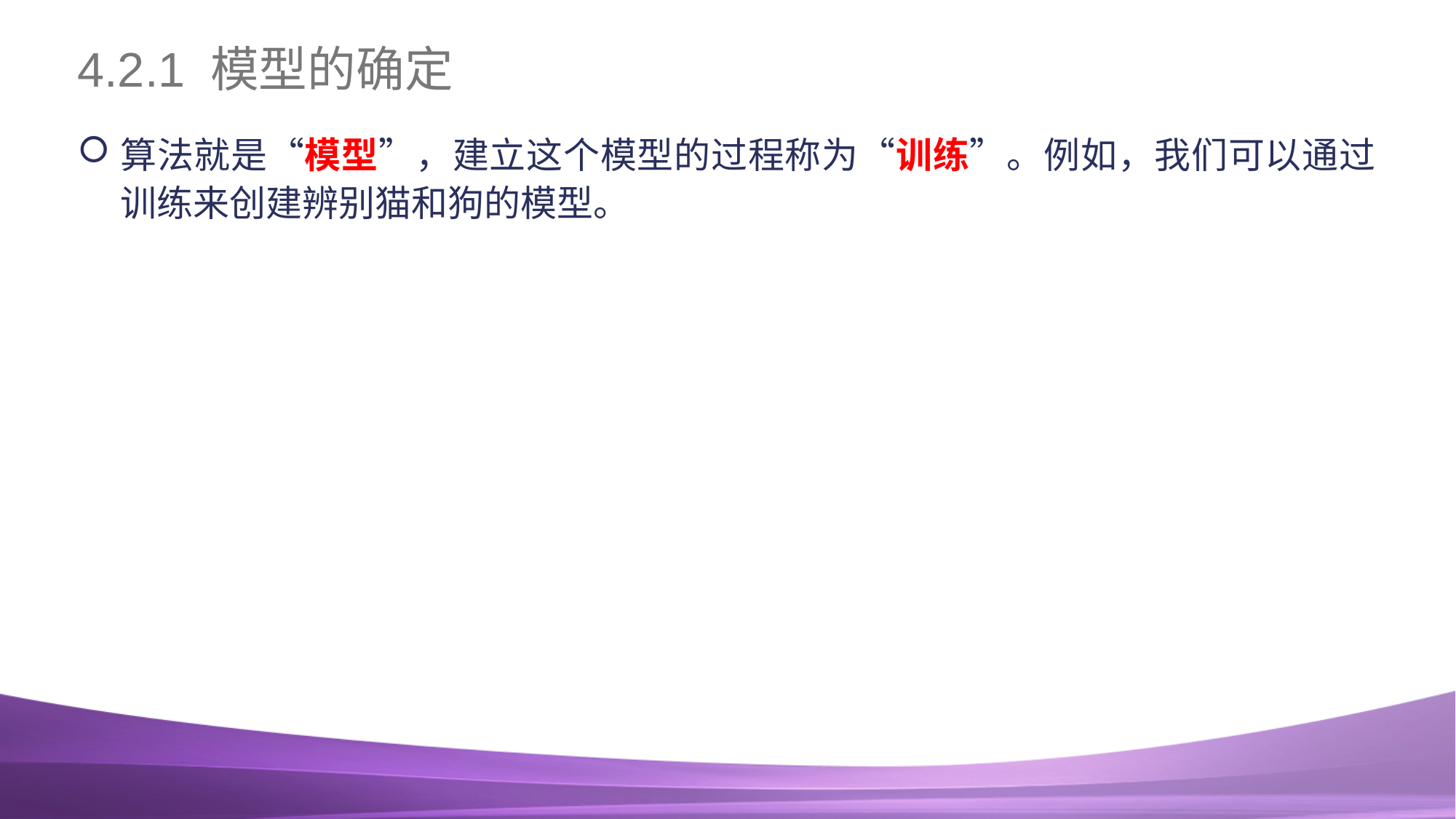

# 4.2.1 模型的确定
算法就是“模型”，建立这个模型的过程称为“训练”。例如，我们可以通过训练来创建辨别猫和狗的模型。